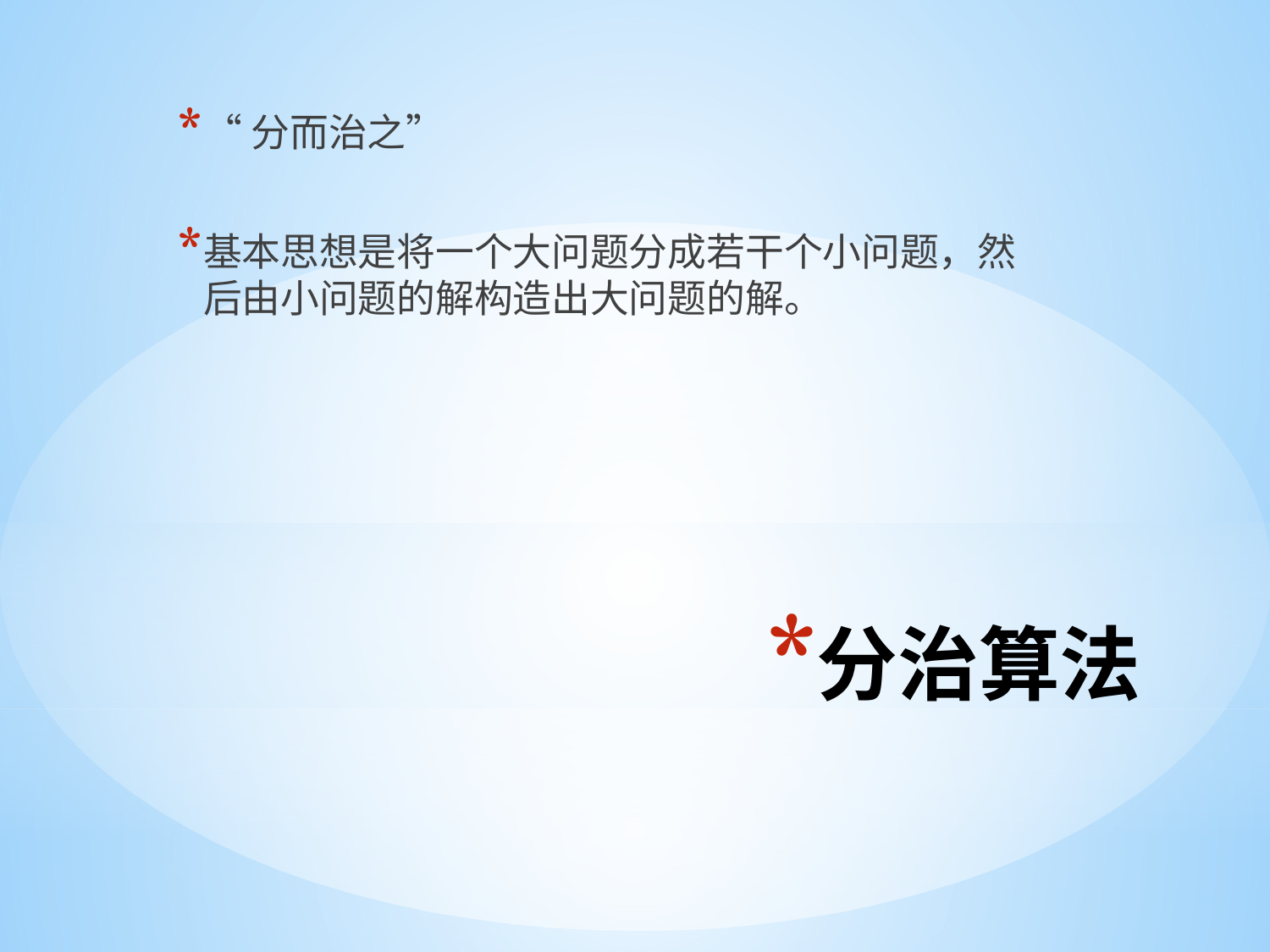

“分而治之”

基本思想是将一个大问题分成若干个小问题，然后由小问题的解构造出大问题的解。
# 分治算法